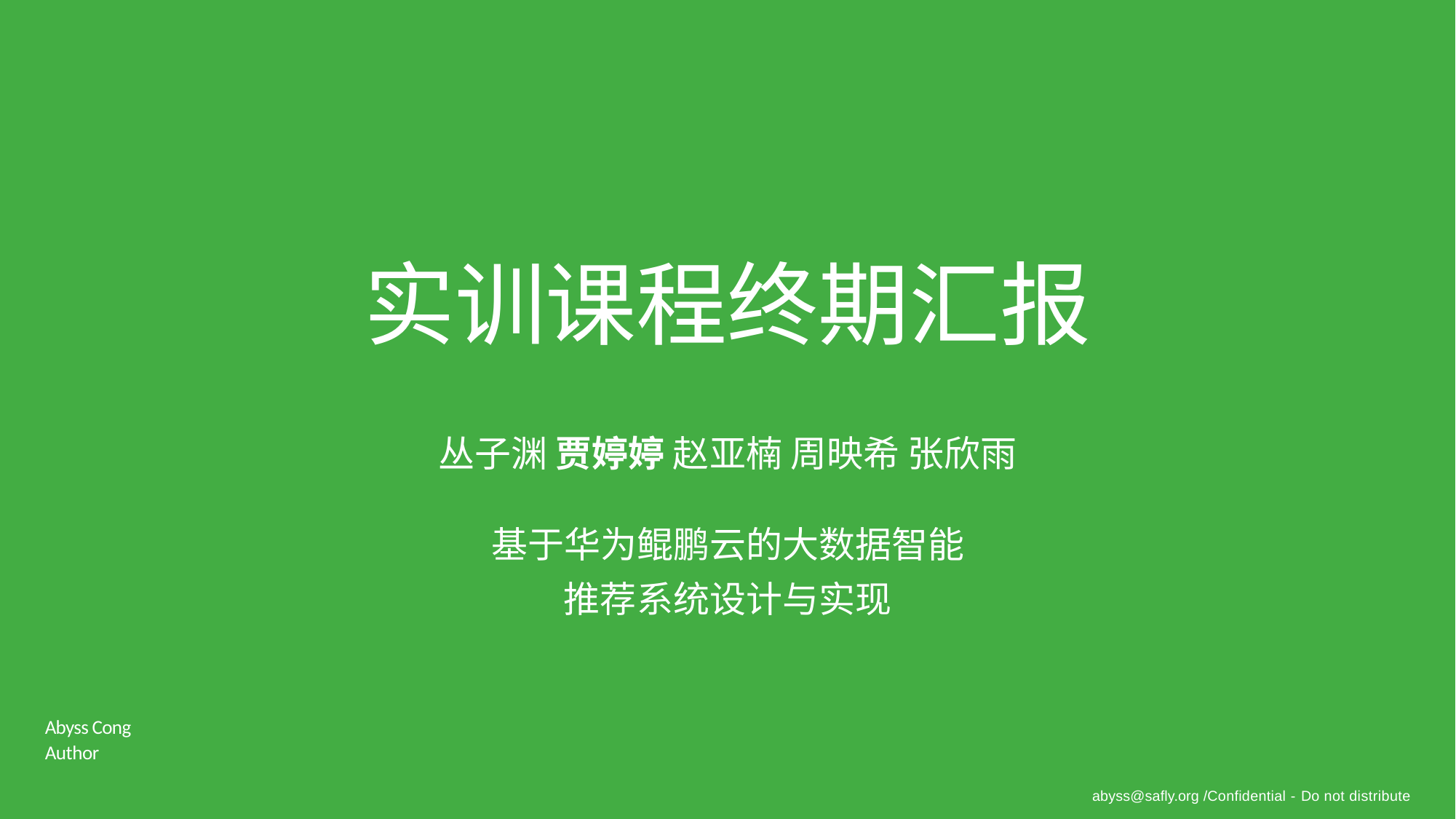

# 实训课程终期汇报
丛子渊 贾婷婷 赵亚楠 周映希 张欣雨
基于华为鲲鹏云的大数据智能
推荐系统设计与实现
Abyss Cong
Author
abyss@safly.org /Confidential - Do not distribute